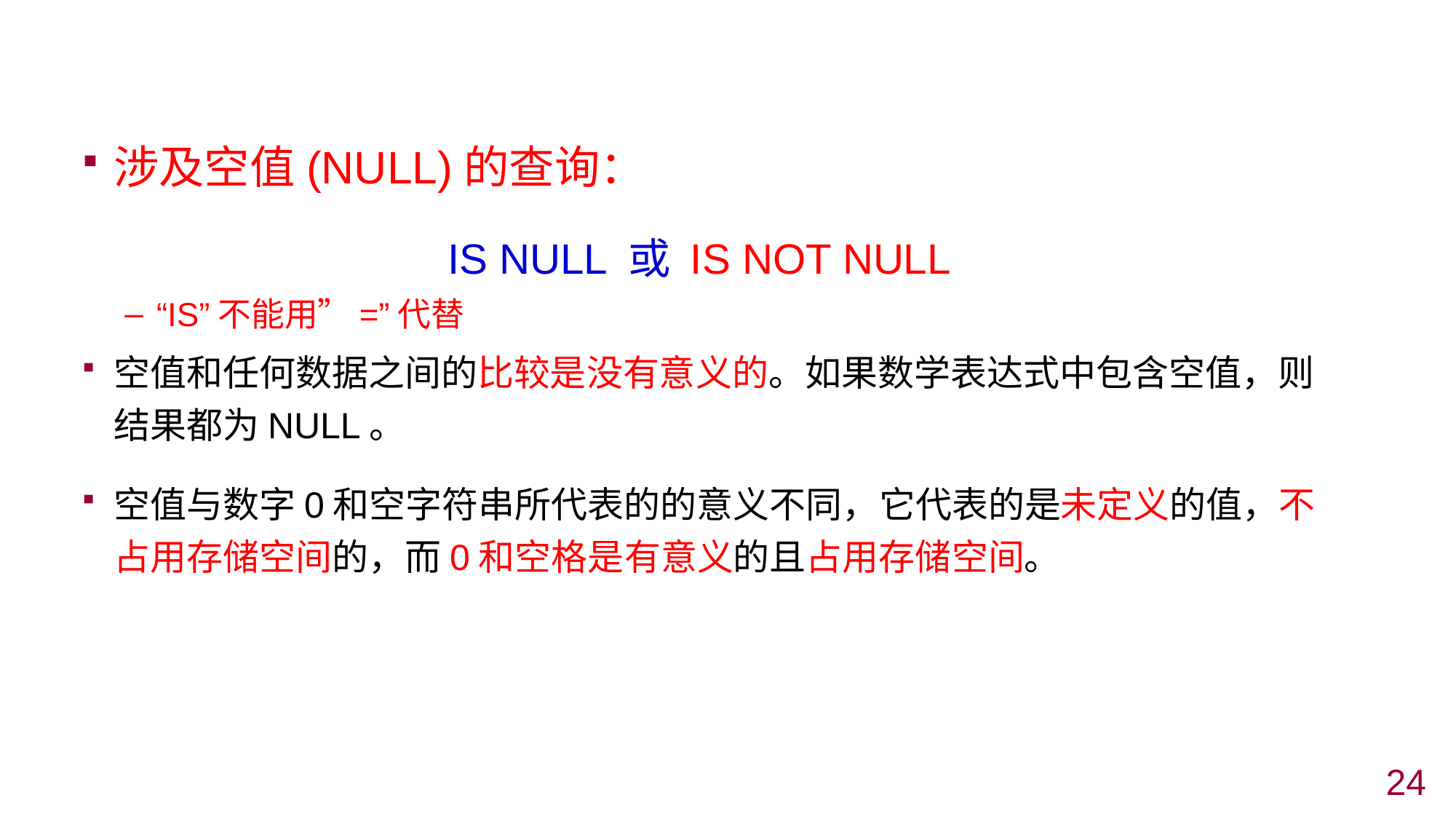

#
涉及空值(NULL)的查询：
IS NULL 或 IS NOT NULL
“IS”不能用”=”代替
空值和任何数据之间的比较是没有意义的。如果数学表达式中包含空值，则结果都为NULL。

空值与数字0和空字符串所代表的的意义不同，它代表的是未定义的值，不占用存储空间的，而0和空格是有意义的且占用存储空间。
24